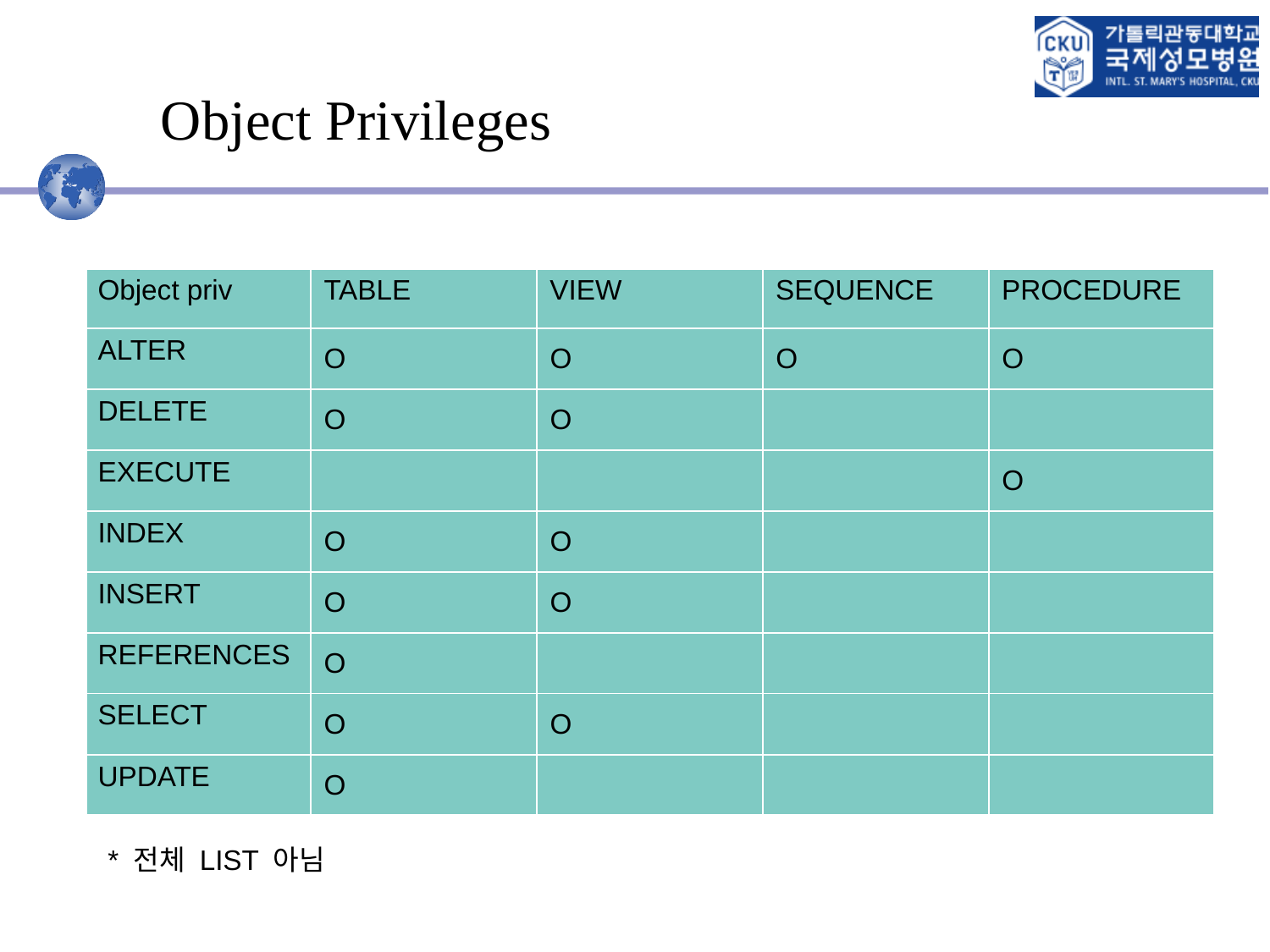

# Object Privileges
| Object priv | TABLE | VIEW | SEQUENCE | PROCEDURE |
| --- | --- | --- | --- | --- |
| ALTER | O | O | O | O |
| DELETE | O | O |  |  |
| EXECUTE |  |  |  | O |
| INDEX | O | O |  |  |
| INSERT | O | O |  |  |
| REFERENCES | O |  |  |  |
| SELECT | O | O |  |  |
| UPDATE | O |  |  |  |
* 전체 LIST 아님